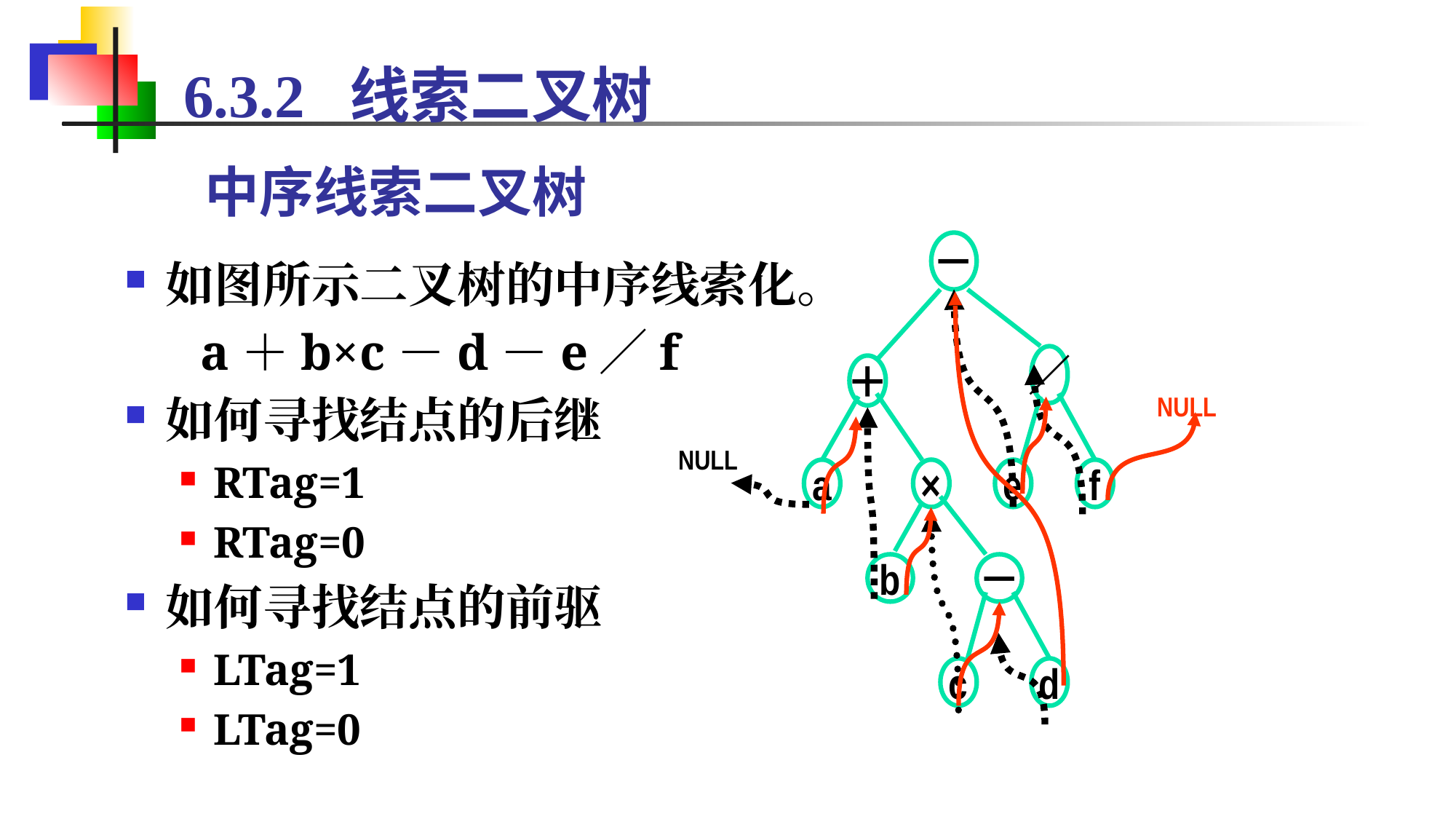

6.3.2  线索二叉树
# 中序线索二叉树
－

／
＋

a
×
e
f

b
－

c
d
如图所示二叉树的中序线索化。
      a＋b×c－d－e／f
如何寻找结点的后继
RTag=1
RTag=0
如何寻找结点的前驱
LTag=1
LTag=0
NULL
NULL